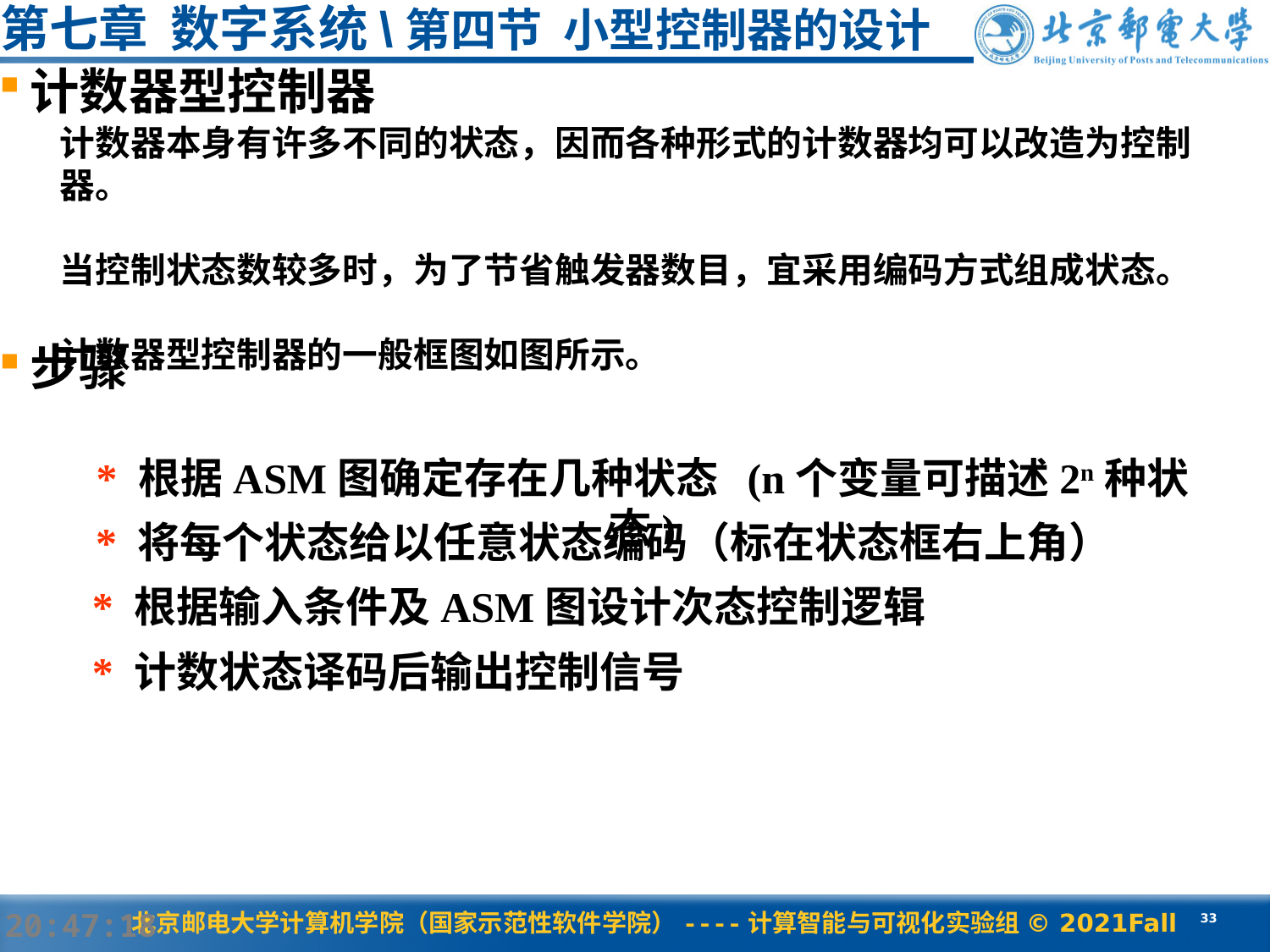

# 第七章  数字系统\第四节  小型控制器的设计
计数器型控制器

步骤
计数器本身有许多不同的状态，因而各种形式的计数器均可以改造为控制器。

当控制状态数较多时，为了节省触发器数目，宜采用编码方式组成状态。

计数器型控制器的一般框图如图所示。
* 根据ASM图确定存在几种状态  (n个变量可描述2n种状态)
* 将每个状态给以任意状态编码（标在状态框右上角）

* 根据输入条件及ASM图设计次态控制逻辑
* 计数状态译码后输出控制信号